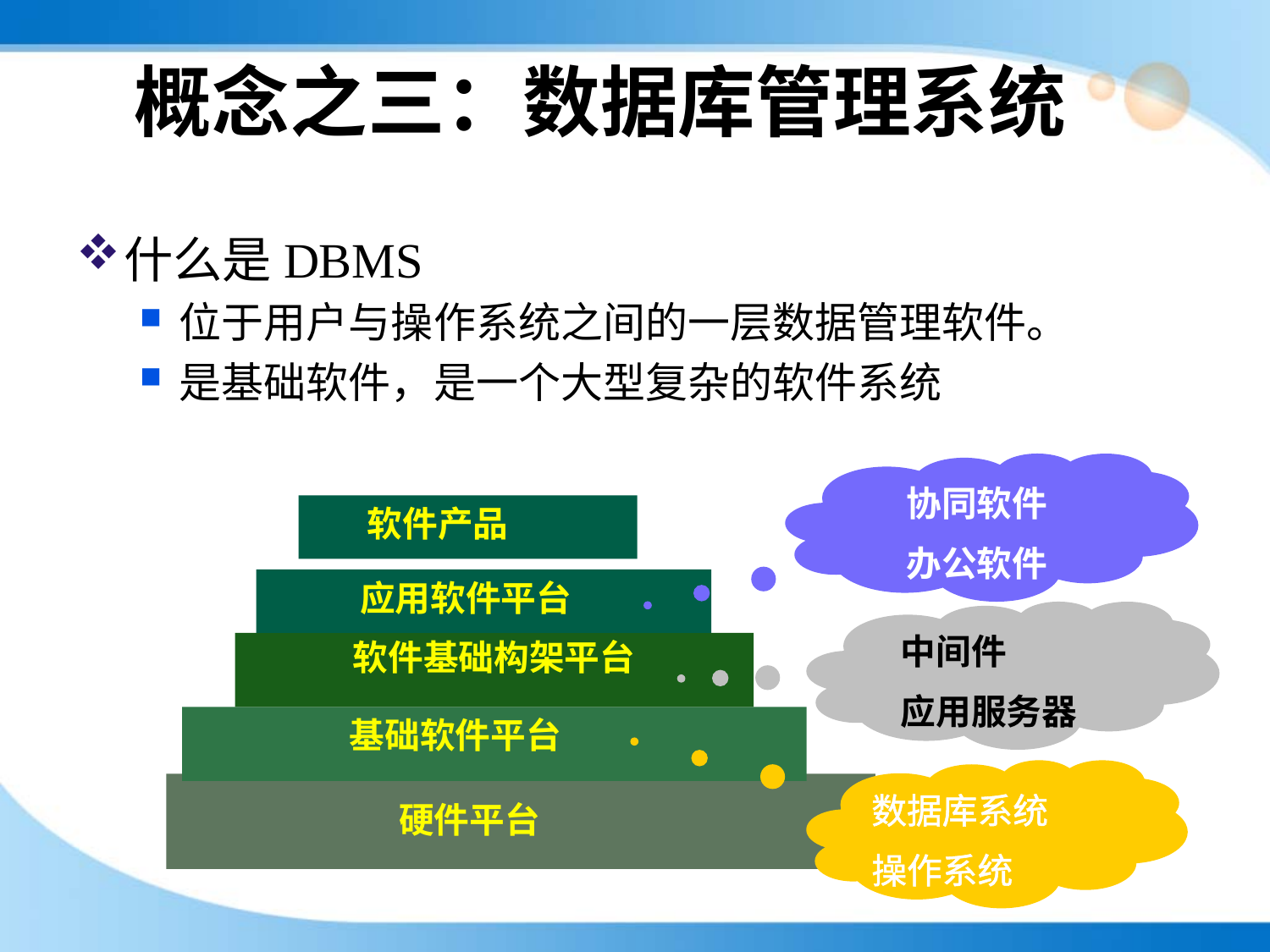

# 概念之三：数据库管理系统
什么是DBMS
位于用户与操作系统之间的一层数据管理软件。
是基础软件，是一个大型复杂的软件系统

协同软件
办公软件

软件产品

应用软件平台

  中间件
  应用服务器
软件基础构架平台

基础软件平台
数据库系统
操作系统

硬件平台